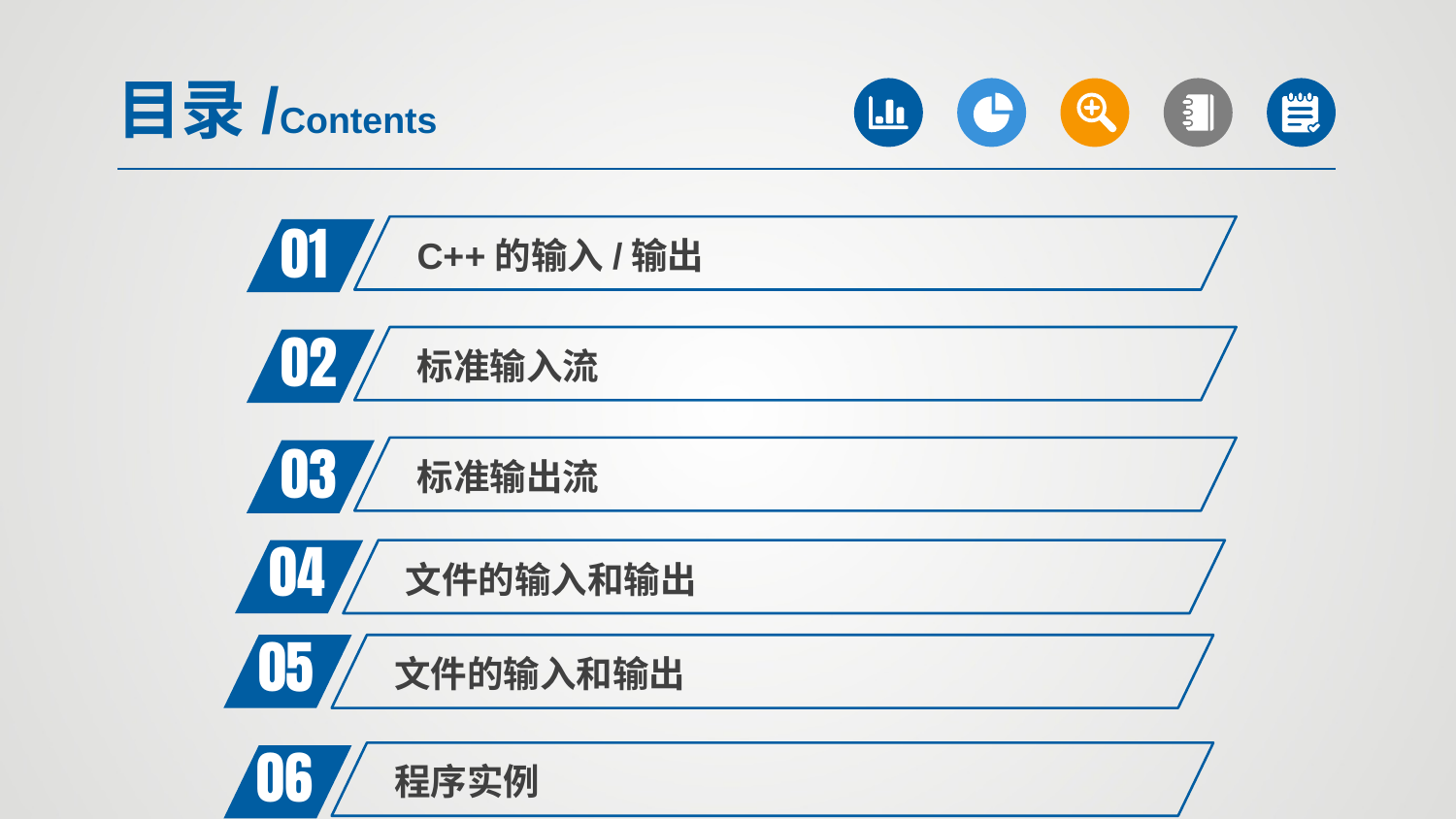

目录/Contents

01

C++的输入/输出
02

标准输入流
03

标准输出流
04

文件的输入和输出
05

文件的输入和输出
06

程序实例